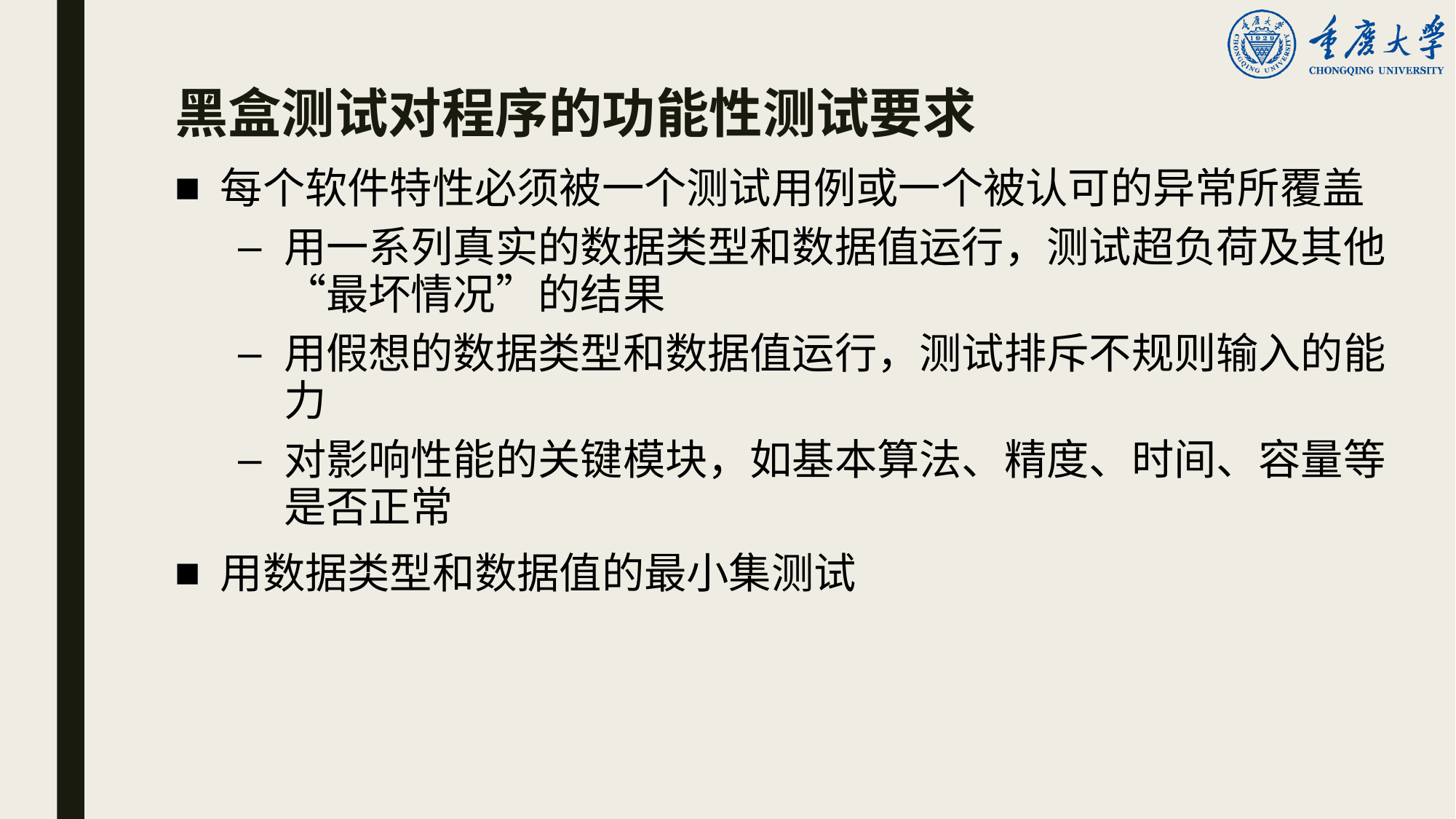

# 黑盒测试对程序的功能性测试要求
每个软件特性必须被一个测试用例或一个被认可的异常所覆盖
用一系列真实的数据类型和数据值运行，测试超负荷及其他“最坏情况”的结果
用假想的数据类型和数据值运行，测试排斥不规则输入的能力
对影响性能的关键模块，如基本算法、精度、时间、容量等是否正常
用数据类型和数据值的最小集测试